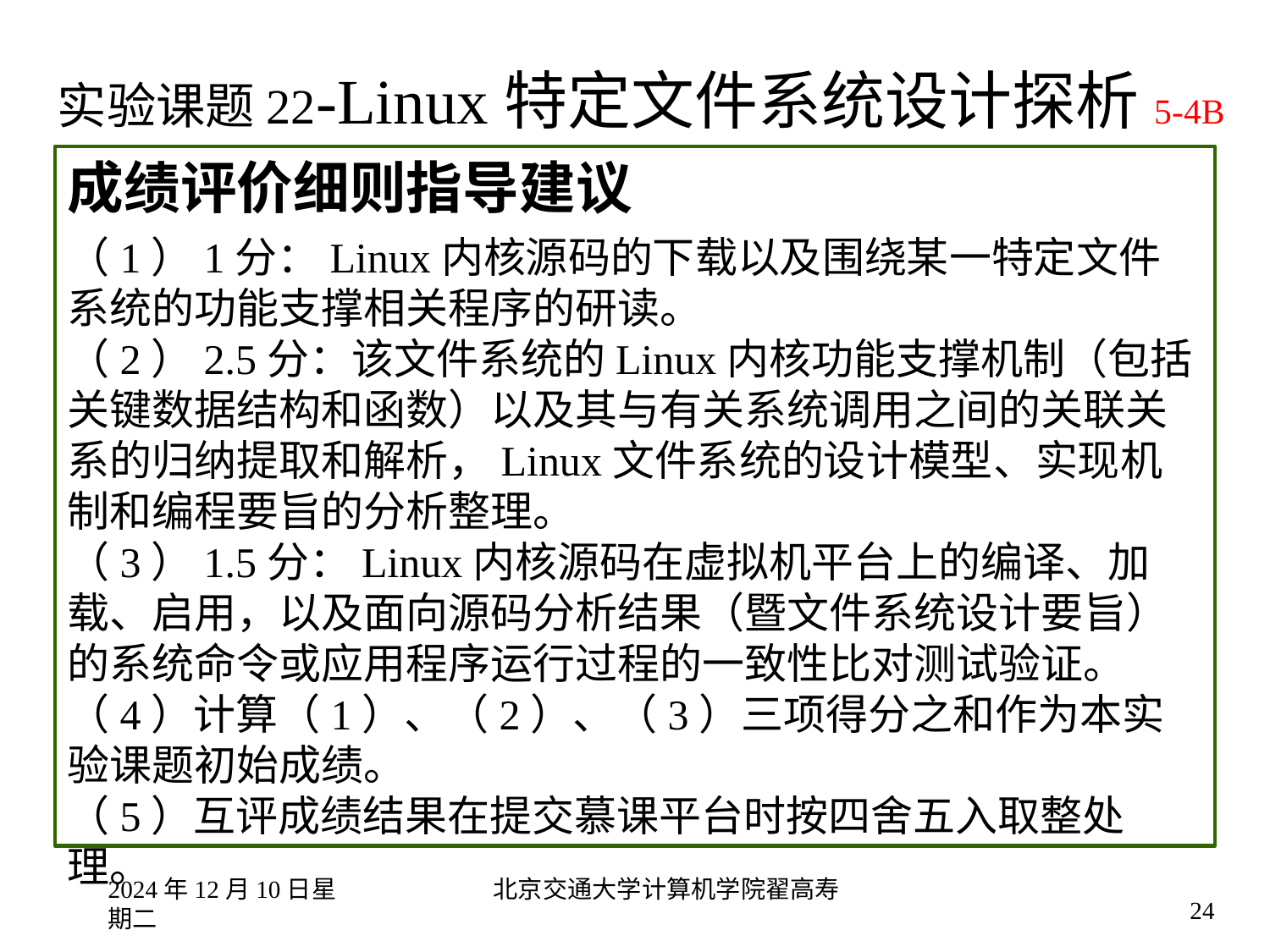

# 实验课题22-Linux特定文件系统设计探析5-4B
成绩评价细则指导建议
（1）1分：Linux内核源码的下载以及围绕某一特定文件系统的功能支撑相关程序的研读。
（2）2.5分：该文件系统的Linux内核功能支撑机制（包括关键数据结构和函数）以及其与有关系统调用之间的关联关系的归纳提取和解析，Linux文件系统的设计模型、实现机制和编程要旨的分析整理。
（3）1.5分：Linux内核源码在虚拟机平台上的编译、加载、启用，以及面向源码分析结果（暨文件系统设计要旨）的系统命令或应用程序运行过程的一致性比对测试验证。
（4）计算（1）、（2）、（3）三项得分之和作为本实验课题初始成绩。
（5）互评成绩结果在提交慕课平台时按四舍五入取整处理。

2024年12月10日星期二
北京交通大学计算机学院翟高寿
24